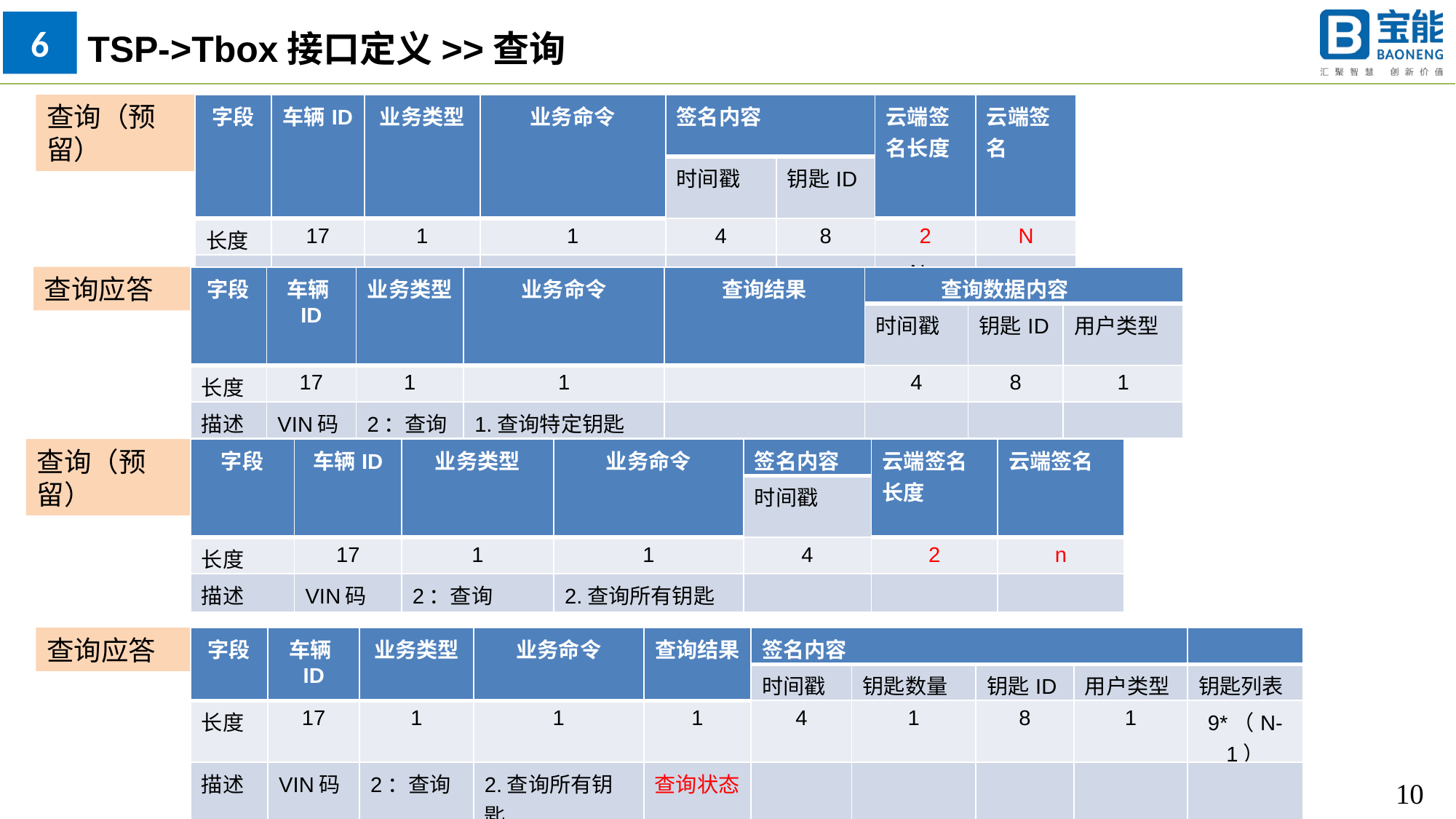

6
TSP->Tbox接口定义>>查询
查询（预留）
| 字段 | 车辆ID | 业务类型 | 业务命令 | 签名内容 |  | 云端签名长度 | 云端签名 |
| --- | --- | --- | --- | --- | --- | --- | --- |
|  |  |  |  | 时间戳 | 钥匙ID |  |  |
| 长度 | 17 | 1 | 1 | 4 | 8 | 2 | N |
| 描述 | VIN码 | 2：查询 | 1.查询特定钥匙 |  |  | N |  |
查询应答
| 字段 | 车辆ID | 业务类型 | 业务命令 | 查询结果 | 查询数据内容 |  |  |
| --- | --- | --- | --- | --- | --- | --- | --- |
|  |  |  |  |  | 时间戳 | 钥匙ID | 用户类型 |
| 长度 | 17 | 1 | 1 |  | 4 | 8 | 1 |
| 描述 | VIN码 | 2：查询 | 1.查询特定钥匙 |  |  |  |  |
查询（预留）
| 字段 | 车辆ID | 业务类型 | 业务命令 | 签名内容 | 云端签名长度 | 云端签名 |
| --- | --- | --- | --- | --- | --- | --- |
|  |  |  |  | 时间戳 |  |  |
| 长度 | 17 | 1 | 1 | 4 | 2 | n |
| 描述 | VIN码 | 2：查询 | 2.查询所有钥匙 |  |  |  |
查询应答
| 字段 | 车辆ID | 业务类型 | 业务命令 | 查询结果 | 签名内容 |  |  |  |  |
| --- | --- | --- | --- | --- | --- | --- | --- | --- | --- |
|  |  |  |  |  | 时间戳 | 钥匙数量 | 钥匙ID | 用户类型 | 钥匙列表 |
| 长度 | 17 | 1 | 1 | 1 | 4 | 1 | 8 | 1 | 9\*（N-1） |
| 描述 | VIN码 | 2：查询 | 2.查询所有钥匙 | 查询状态 |  |  |  |  |  |